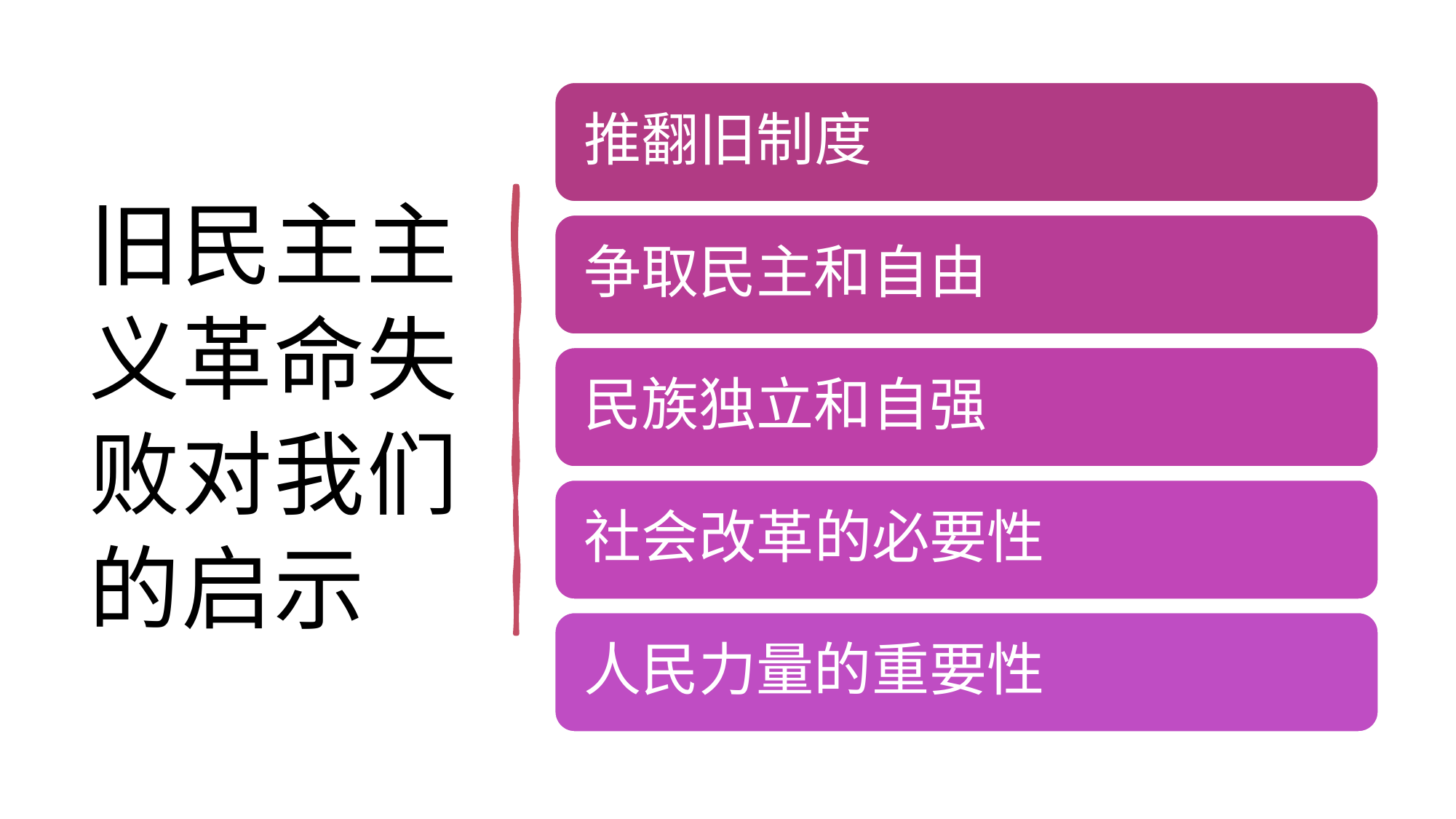

推翻旧制度
争取民主和自由
民族独立和自强
社会改革的必要性
人民力量的重要性
# 旧民主主义革命失败对我们的启示